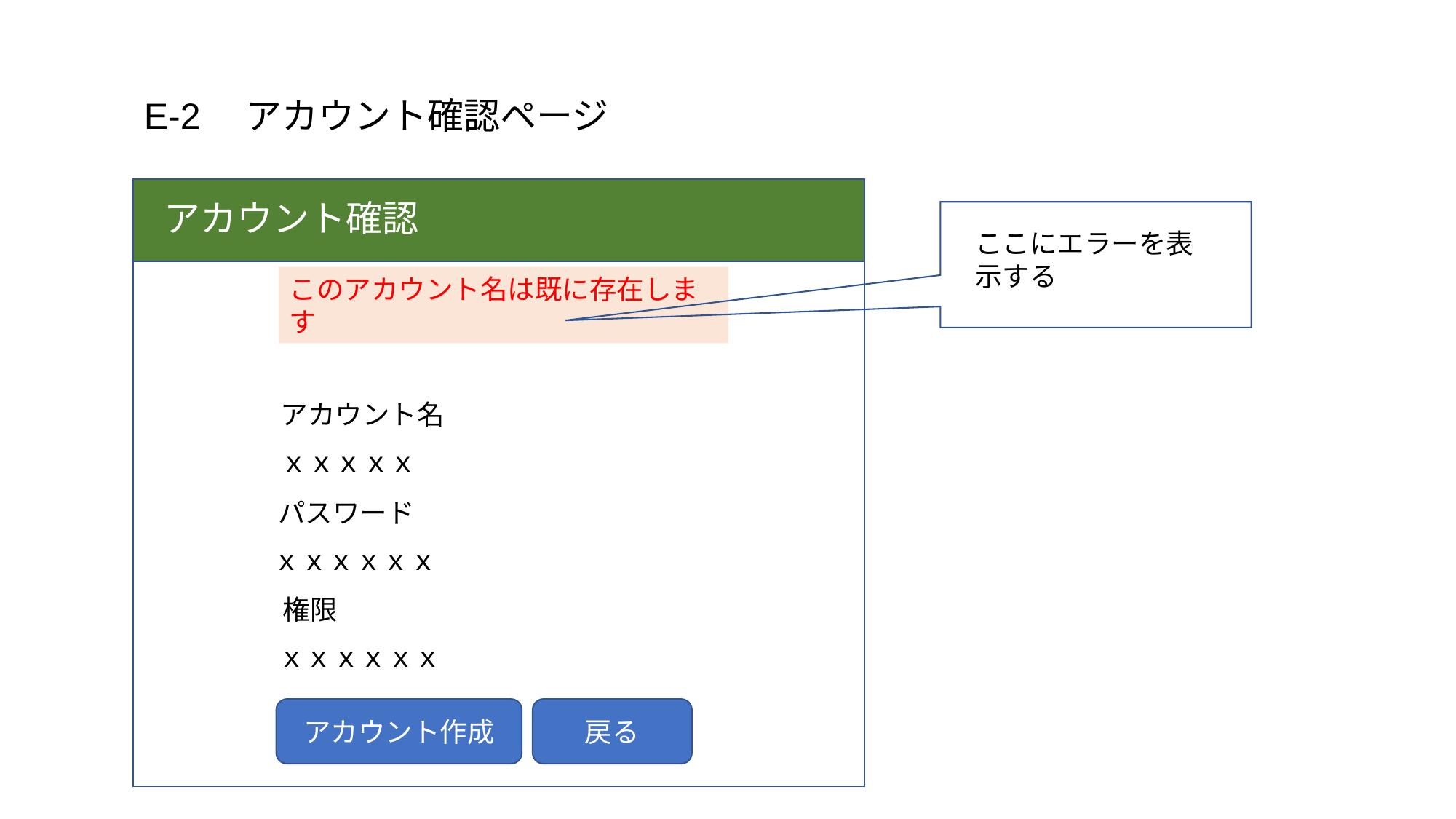

E-2　アカウント確認ページ

アカウント確認

ここにエラーを表示する
このアカウント名は既に存在します
アカウント名
ｘｘｘｘｘ
パスワード
ｘｘｘｘｘｘ
権限
ｘｘｘｘｘｘ
アカウント作成
戻る